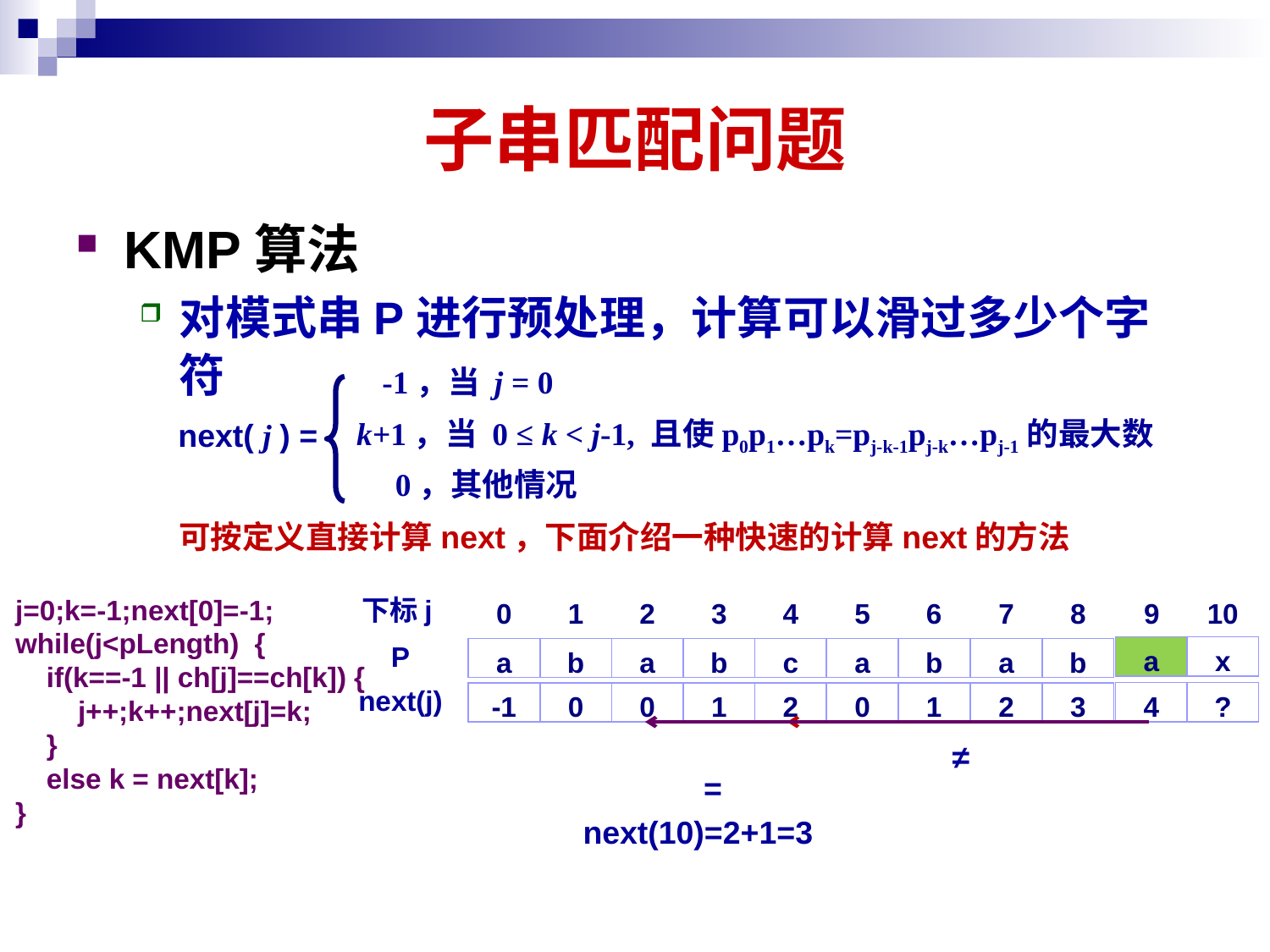

# 子串匹配问题
KMP算法
对模式串P进行预处理，计算可以滑过多少个字符
-1，当 j = 0

k+1，当 0 ≤ k < j-1, 且使p0p1…pk=pj-k-1pj-k…pj-1的最大数
next( j ) =
0，其他情况
可按定义直接计算next，下面介绍一种快速的计算next的方法
j=0;k=-1;next[0]=-1;
while(j<pLength)  {
    if(k==-1 || ch[j]==ch[k]) {
        j++;k++;next[j]=k;
    }
    else k = next[k];
}
下标j
0
1
2
3
4
5
6
7
8
9
10
P
a
x
a
b
a
b
c
a
b
a
b
next(j)
4
?
-1
0
0
1
2
0
1
2
3
=
≠
next(10)=2+1=3